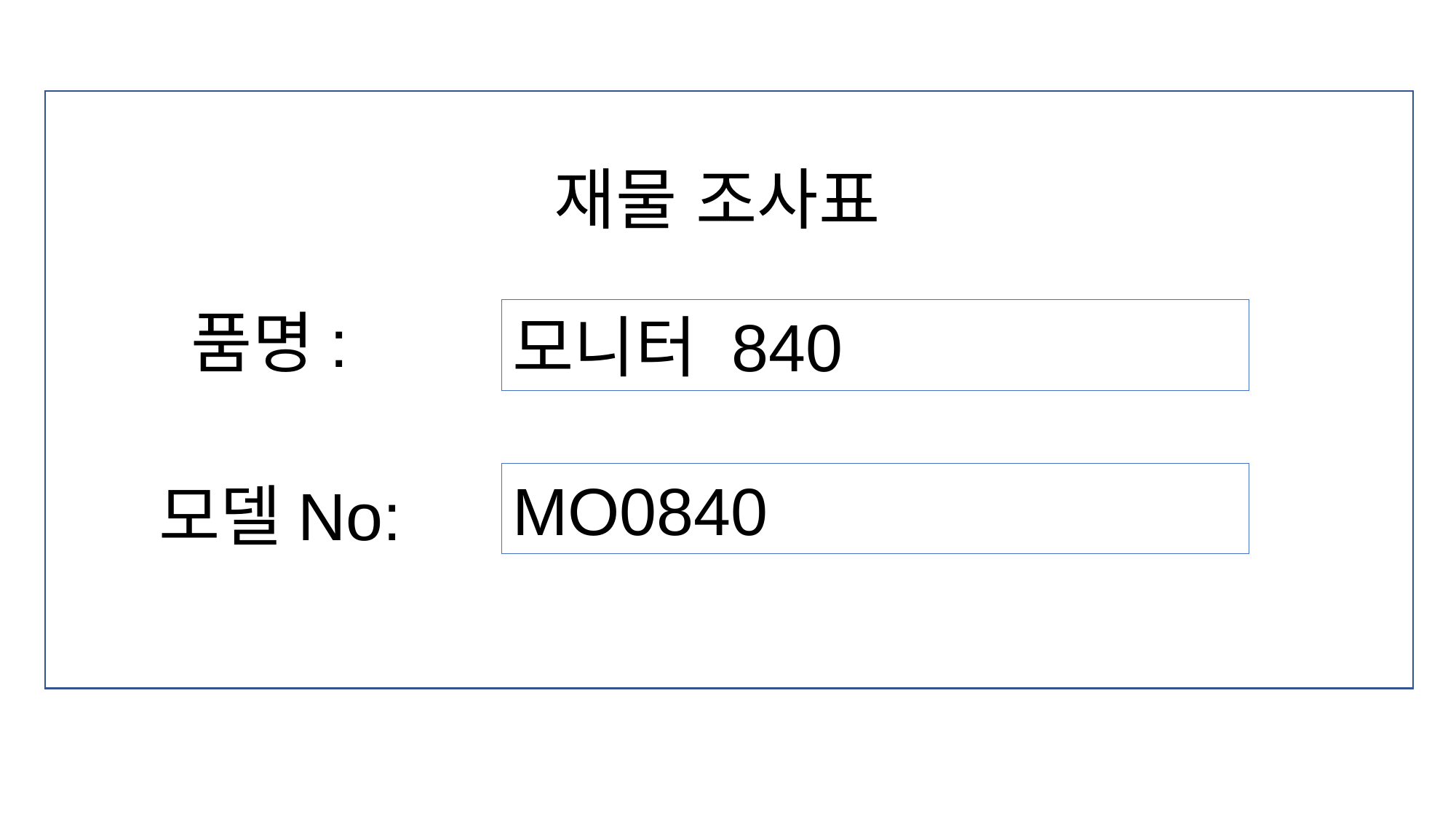

재물 조사표
품명:
모니터 840
MO0840
모델No: